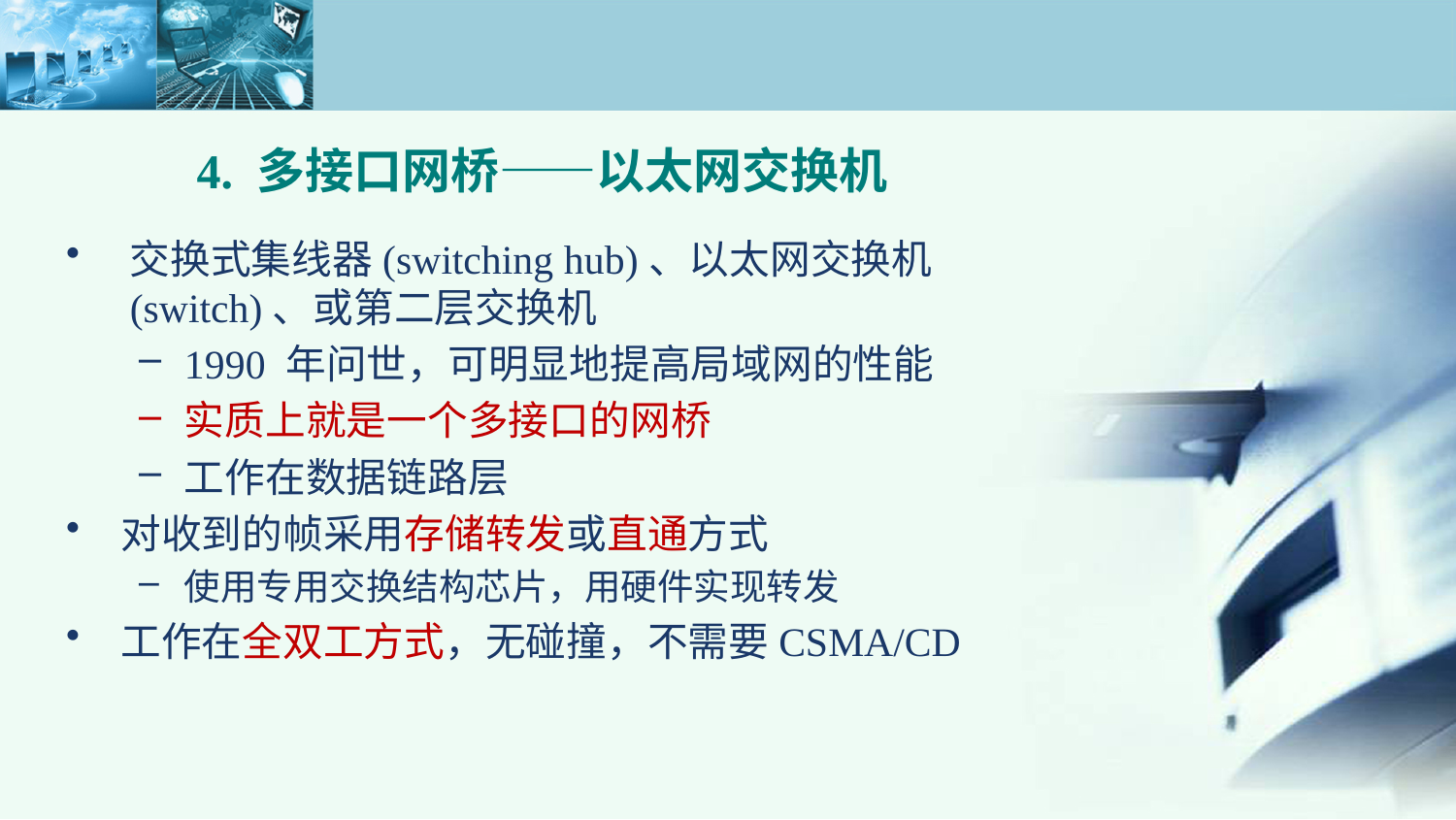

4. 多接口网桥——以太网交换机
交换式集线器(switching hub)、以太网交换机(switch)、或第二层交换机
1990 年问世，可明显地提高局域网的性能
实质上就是一个多接口的网桥
工作在数据链路层
对收到的帧采用存储转发或直通方式
使用专用交换结构芯片，用硬件实现转发
工作在全双工方式，无碰撞，不需要CSMA/CD